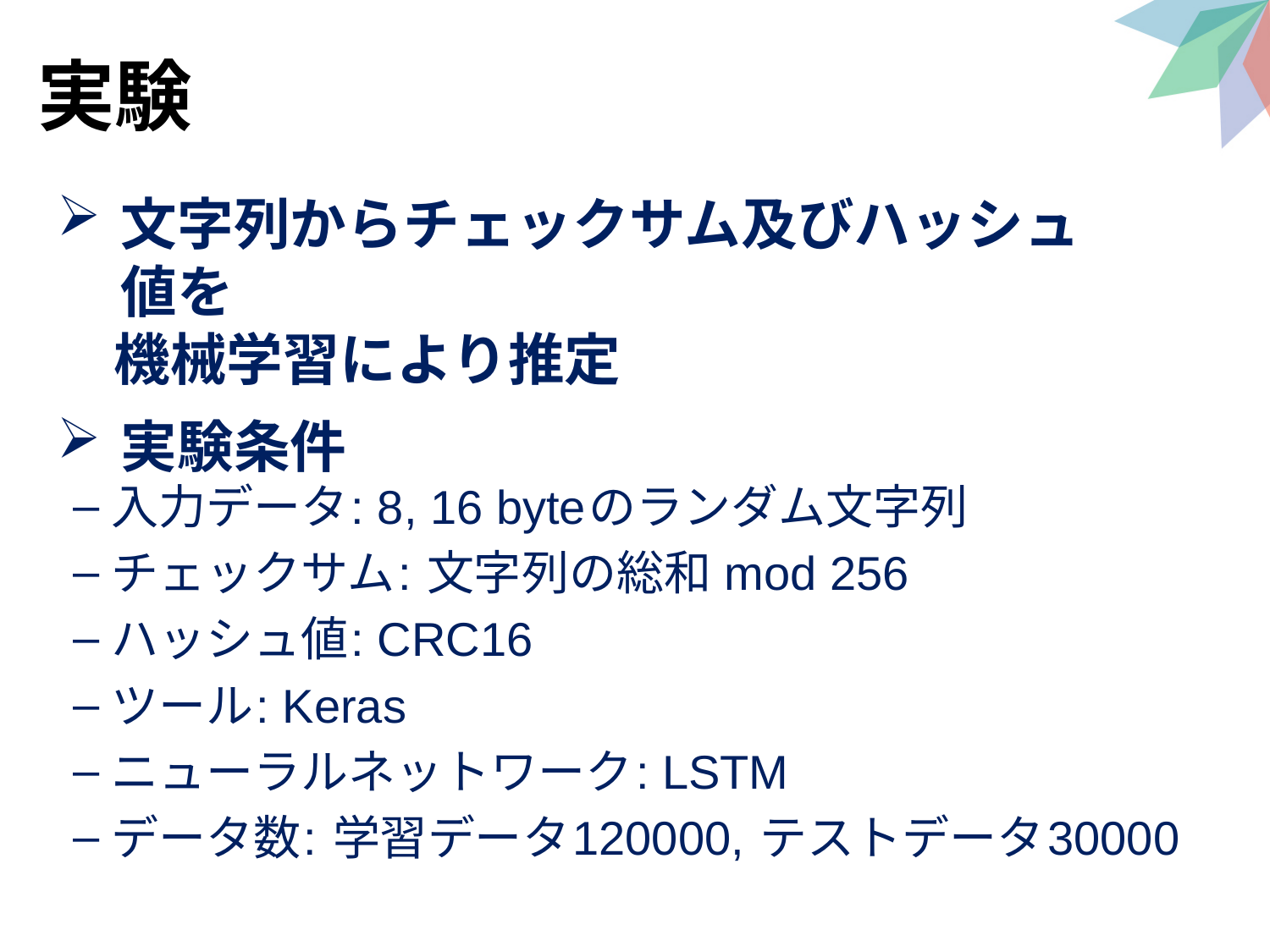

# 実験
文字列からチェックサム及びハッシュ値を
　機械学習により推定
実験条件

入力データ: 8, 16 byteのランダム文字列
チェックサム: 文字列の総和 mod 256
ハッシュ値: CRC16
ツール: Keras
ニューラルネットワーク: LSTM
データ数: 学習データ120000, テストデータ30000